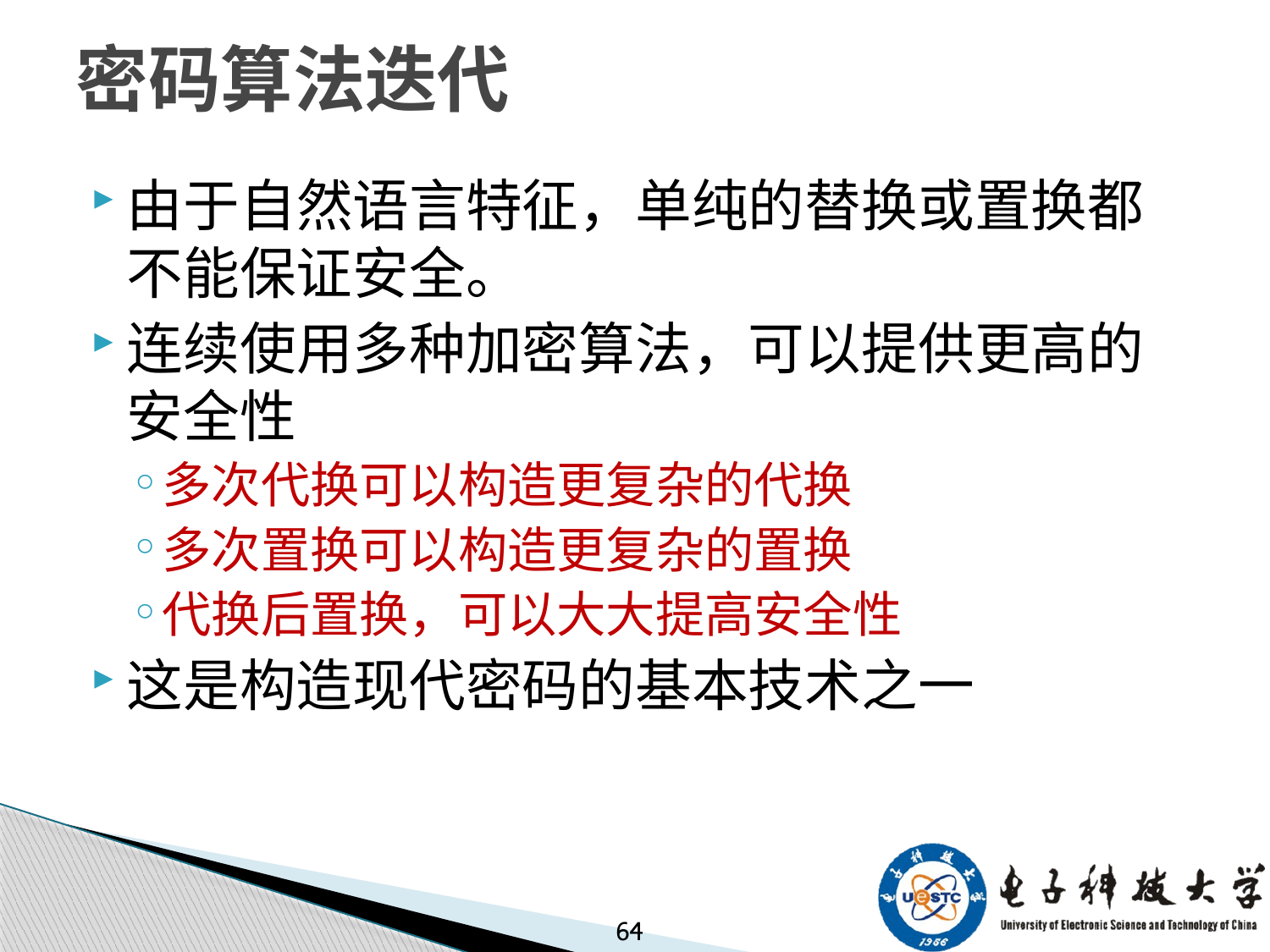

# 密码算法迭代
由于自然语言特征，单纯的替换或置换都不能保证安全。
连续使用多种加密算法，可以提供更高的安全性
多次代换可以构造更复杂的代换
多次置换可以构造更复杂的置换
代换后置换，可以大大提高安全性
这是构造现代密码的基本技术之一
64